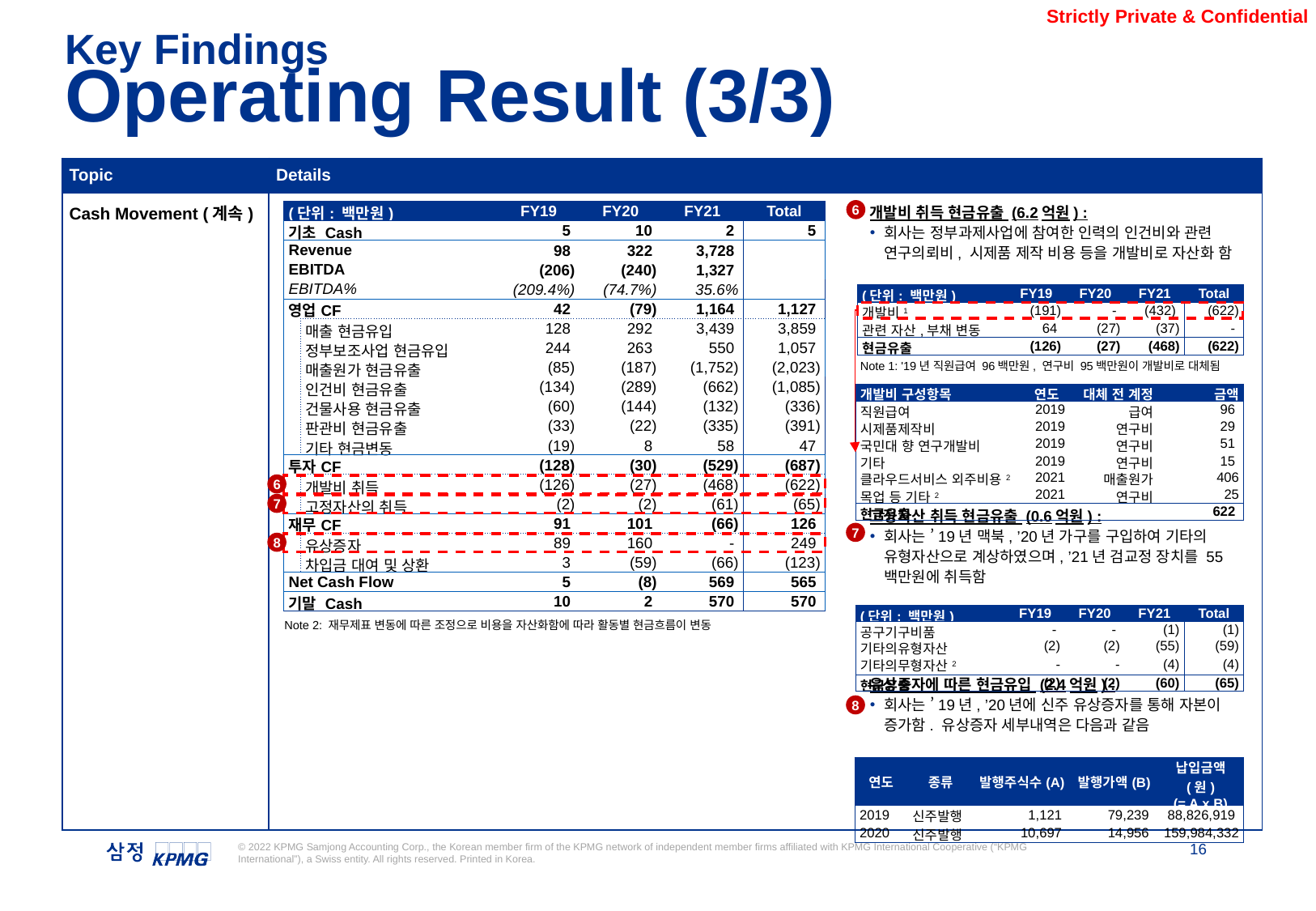

Key Findings
Operating Result (3/3)
| Topic | Details |
| --- | --- |
| Cash Movement (계속) |  |
6
| (단위: 백만원) |  | FY19 | FY20 | FY21 | Total |
| --- | --- | --- | --- | --- | --- |
| 기초 Cash |  | 5 | 10 | 2 | 5 |
| Revenue |  | 98 | 322 | 3,728 |  |
| EBITDA |  | (206) | (240) | 1,327 |  |
| EBITDA% |  | (209.4%) | (74.7%) | 35.6% |  |
| 영업CF |  | 42 | (79) | 1,164 | 1,127 |
|  | 매출 현금유입 | 128 | 292 | 3,439 | 3,859 |
|  | 정부보조사업 현금유입 | 244 | 263 | 550 | 1,057 |
|  | 매출원가 현금유출 | (85) | (187) | (1,752) | (2,023) |
|  | 인건비 현금유출 | (134) | (289) | (662) | (1,085) |
|  | 건물사용 현금유출 | (60) | (144) | (132) | (336) |
|  | 판관비 현금유출 | (33) | (22) | (335) | (391) |
|  | 기타 현금변동 | (19) | 8 | 58 | 47 |
| 투자CF |  | (128) | (30) | (529) | (687) |
|  | 개발비 취득 | (126) | (27) | (468) | (622) |
|  | 고정자산의 취득 | (2) | (2) | (61) | (65) |
| 재무CF |  | 91 | 101 | (66) | 126 |
|  | 유상증자 | 89 | 160 | - | 249 |
|  | 차입금 대여 및 상환 | 3 | (59) | (66) | (123) |
| Net Cash Flow |  | 5 | (8) | 569 | 565 |
| 기말 Cash |  | 10 | 2 | 570 | 570 |
개발비 취득 현금유출 (6.2억원) :
회사는 정부과제사업에 참여한 인력의 인건비와 관련 연구의뢰비, 시제품 제작 비용 등을 개발비로 자산화 함

고정자산 취득 현금유출 (0.6억원) :
회사는 ’19년 맥북, ’20년 가구를 구입하여 기타의 유형자산으로 계상하였으며, ’21년 검교정 장치를 55백만원에 취득함

유상증자에 따른 현금유입 (2.4억원) :
회사는 ’19년, ’20년에 신주 유상증자를 통해 자본이 증가함. 유상증자 세부내역은 다음과 같음
| (단위: 백만원) | FY19 | FY20 | FY21 | Total |
| --- | --- | --- | --- | --- |
| 개발비1 | (191) | - | (432) | (622) |
| 관련 자산,부채 변동 | 64 | (27) | (37) | - |
| 현금유출 | (126) | (27) | (468) | (622) |

Note 1: '19년 직원급여 96백만원, 연구비 95백만원이 개발비로 대체됨
| 개발비 구성항목 | 연도 | 대체 전 계정 | 금액 |
| --- | --- | --- | --- |
| 직원급여 | 2019 | 급여 | 96 |
| 시제품제작비 | 2019 | 연구비 | 29 |
| 국민대 향 연구개발비 | 2019 | 연구비 | 51 |
| 기타 | 2019 | 연구비 | 15 |
| 클라우드서비스 외주비용2 | 2021 | 매출원가 | 406 |
| 목업 등 기타2 | 2021 | 연구비 | 25 |
| 현금유출 |  |  | 622 |
6

7

7
8

| (단위: 백만원) | FY19 | FY20 | FY21 | Total |
| --- | --- | --- | --- | --- |
| 공구기구비품 | - | - | (1) | (1) |
| 기타의유형자산 | (2) | (2) | (55) | (59) |
| 기타의무형자산2 | - | - | (4) | (4) |
| 현금유출 | (2) | (2) | (60) | (65) |
Note 2: 재무제표 변동에 따른 조정으로 비용을 자산화함에 따라 활동별 현금흐름이 변동
8
| 연도 | 종류 | 발행주식수(A) | 발행가액(B) | 납입금액 (원) (= A x B) |
| --- | --- | --- | --- | --- |
| 2019 | 신주발행 | 1,121 | 79,239 | 88,826,919 |
| 2020 | 신주발행 | 10,697 | 14,956 | 159,984,332 |